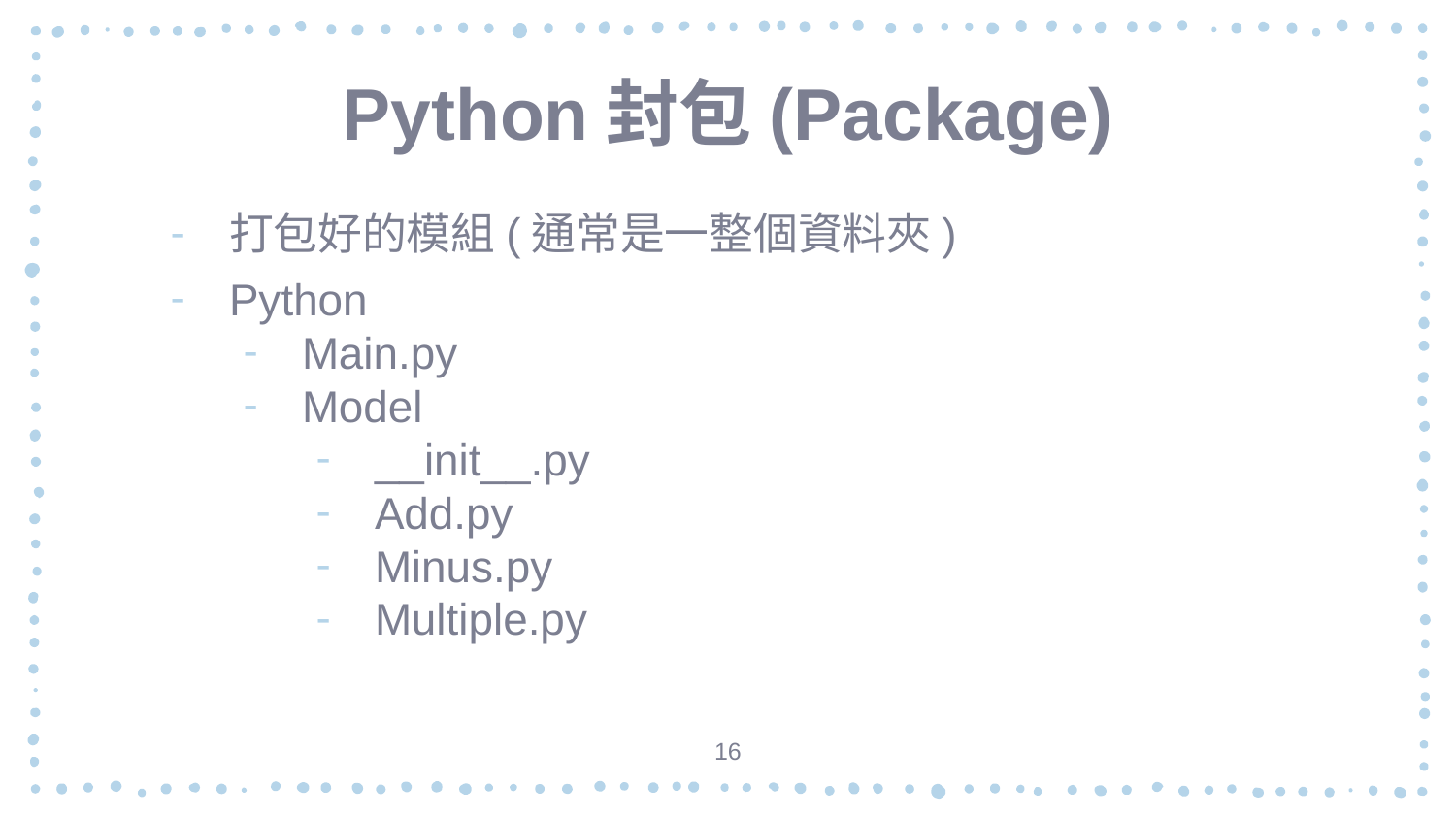

# Python封包(Package)
打包好的模組(通常是一整個資料夾)
Python
Main.py
Model
__init__.py
Add.py
Minus.py
Multiple.py
16